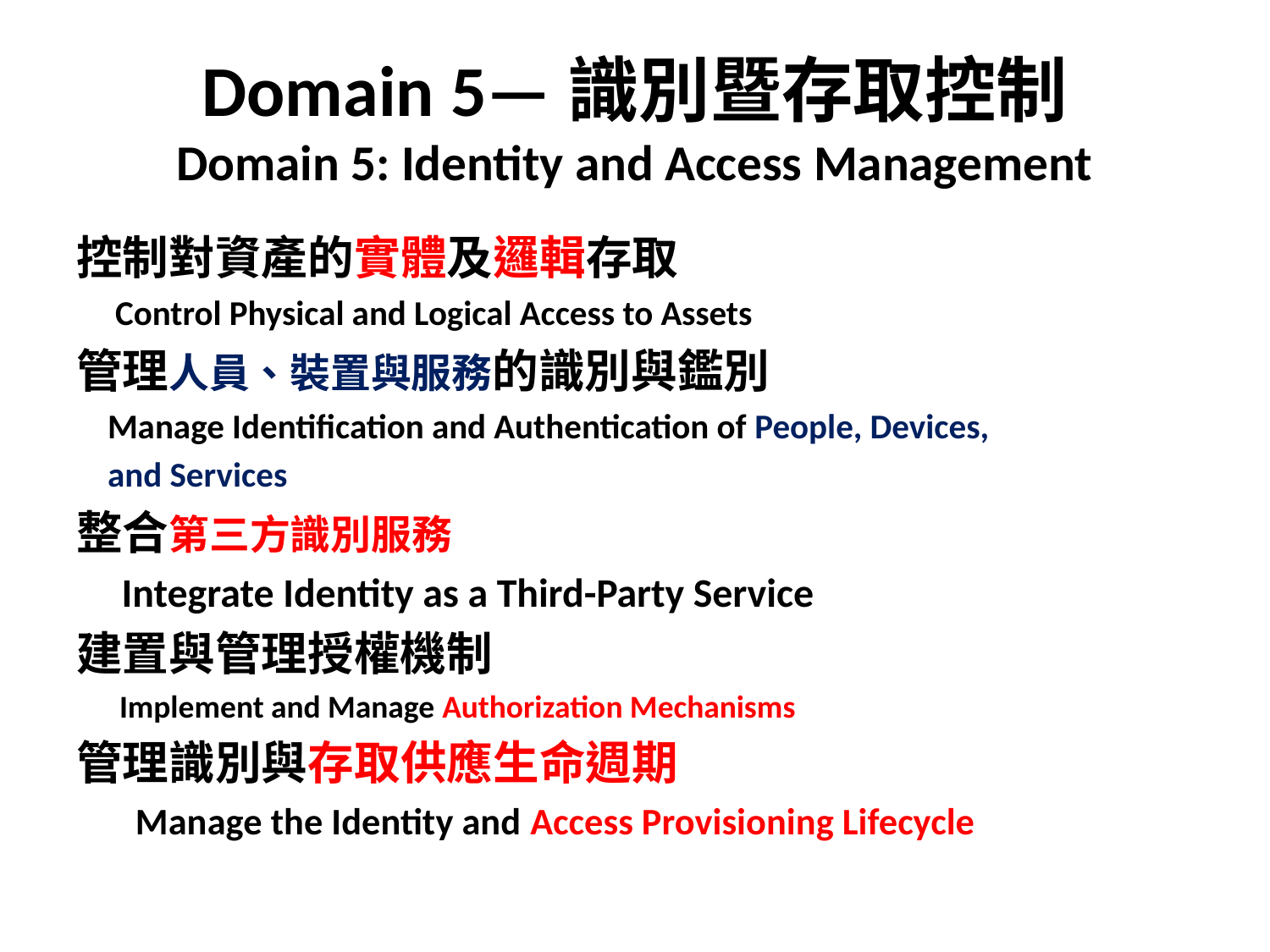

# Domain 5—識別暨存取控制 Domain 5: Identity and Access Management
控制對資產的實體及邏輯存取
     Control Physical and Logical Access to Assets
管理人員、裝置與服務的識別與鑑別
    Manage Identification and Authentication of People, Devices,
    and Services
整合第三方識別服務
     Integrate Identity as a Third-Party Service
建置與管理授權機制
      Implement and Manage Authorization Mechanisms
管理識別與存取供應生命週期
       Manage the Identity and Access Provisioning Lifecycle